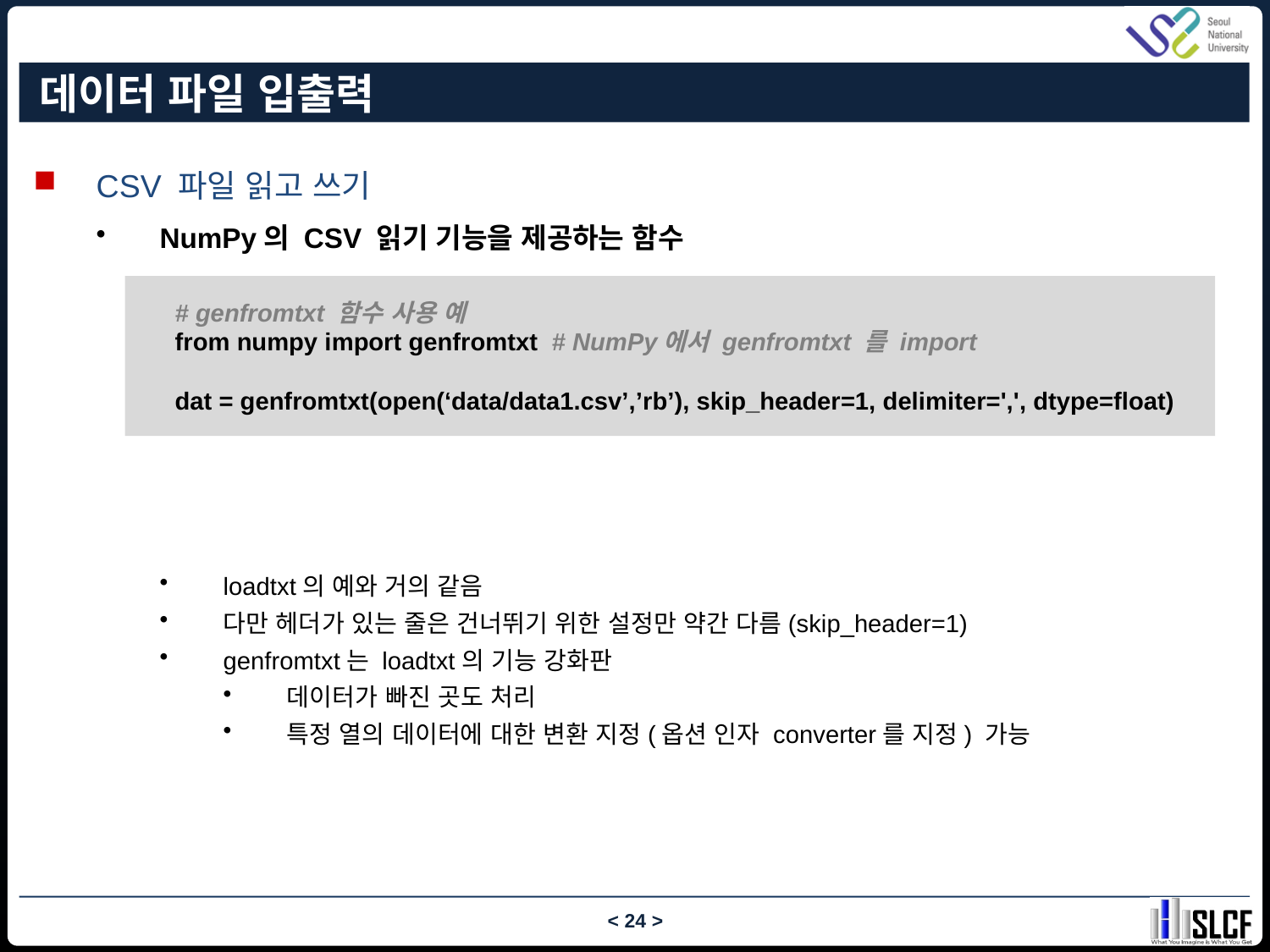

# 데이터 파일 입출력
CSV 파일 읽고 쓰기
NumPy의 CSV 읽기 기능을 제공하는 함수

loadtxt의 예와 거의 같음
다만 헤더가 있는 줄은 건너뛰기 위한 설정만 약간 다름(skip_header=1)
genfromtxt는 loadtxt의 기능 강화판
데이터가 빠진 곳도 처리
특정 열의 데이터에 대한 변환 지정(옵션 인자 converter를 지정) 가능

# genfromtxt 함수 사용 예
from numpy import genfromtxt  # NumPy에서 genfromtxt 를 import

dat = genfromtxt(open(‘data/data1.csv’,’rb’), skip_header=1, delimiter=',', dtype=float)